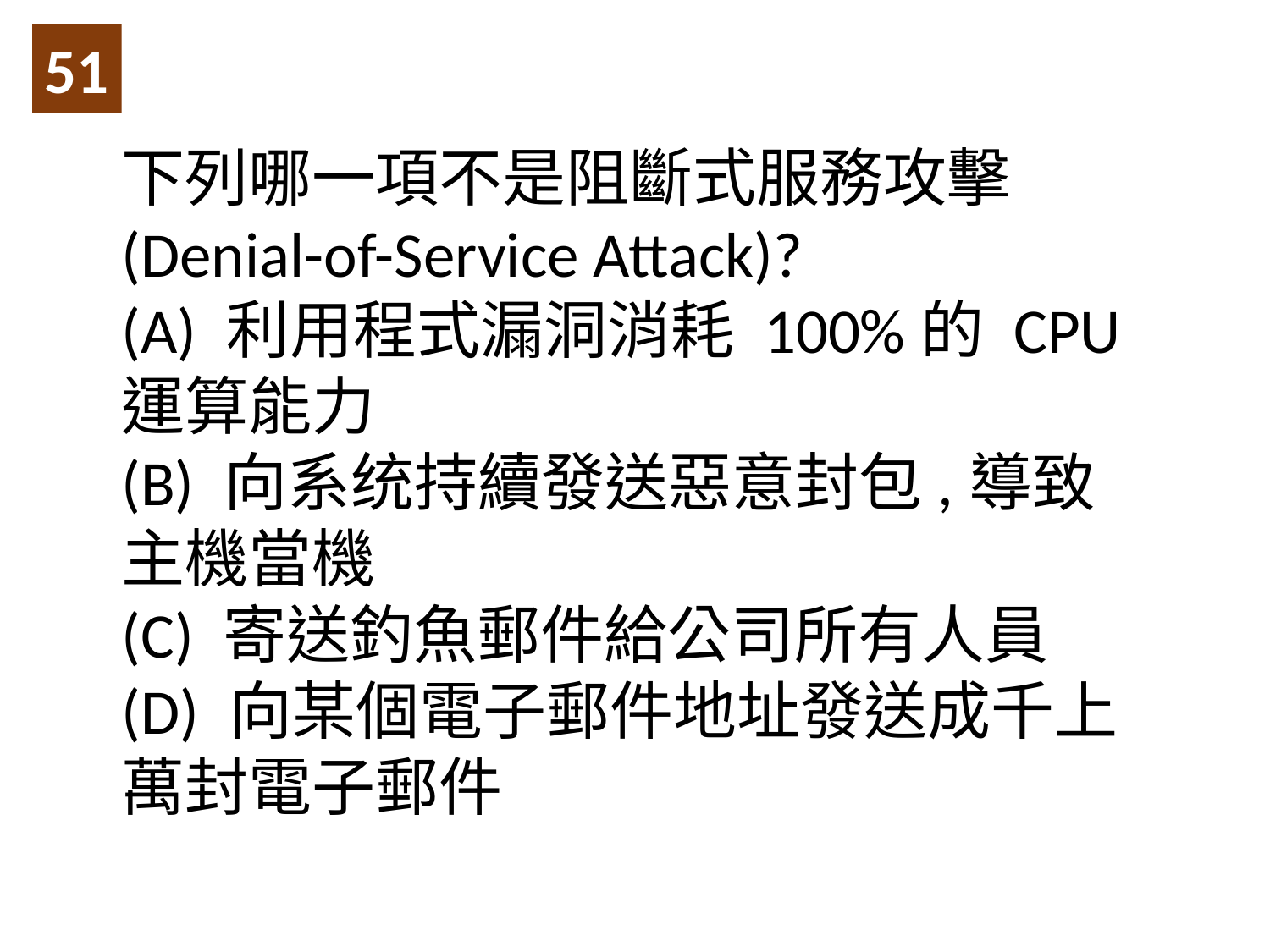

51
下列哪一項不是阻斷式服務攻擊(Denial-of-Service Attack)?
(A) 利用程式漏洞消耗 100%的 CPU 運算能力
(B) 向系统持續發送惡意封包,導致主機當機
(C) 寄送釣魚郵件給公司所有人員
(D) 向某個電子郵件地址發送成千上萬封電子郵件